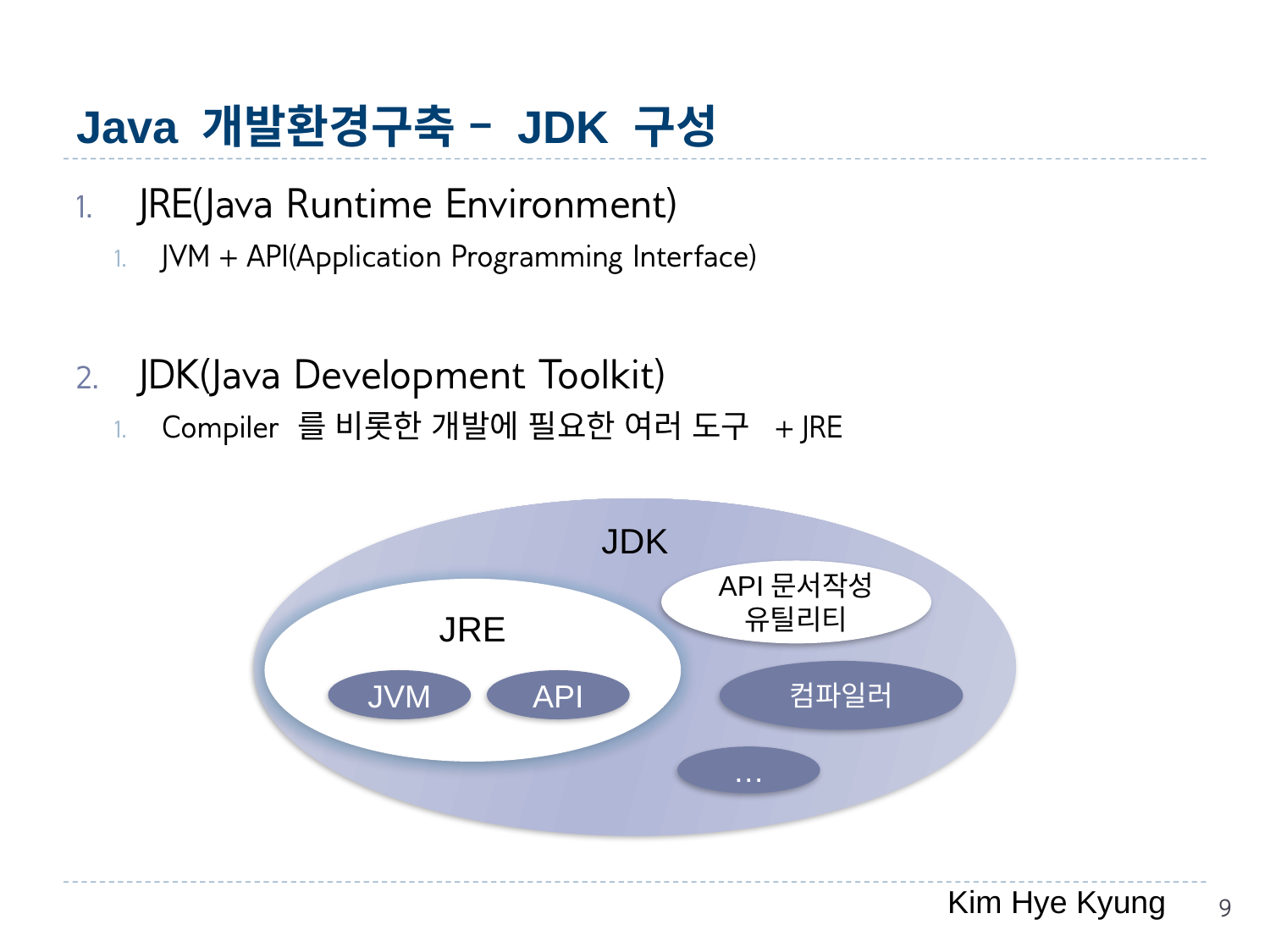

# Java 개발환경구축 – JDK 구성
JRE(Java Runtime Environment)
JVM + API(Application Programming Interface)

JDK(Java Development Toolkit)
Compiler 를 비롯한 개발에 필요한 여러 도구  + JRE

JDK

API문서작성 유틸리티
JRE

컴파일러
JVM
API
…
9